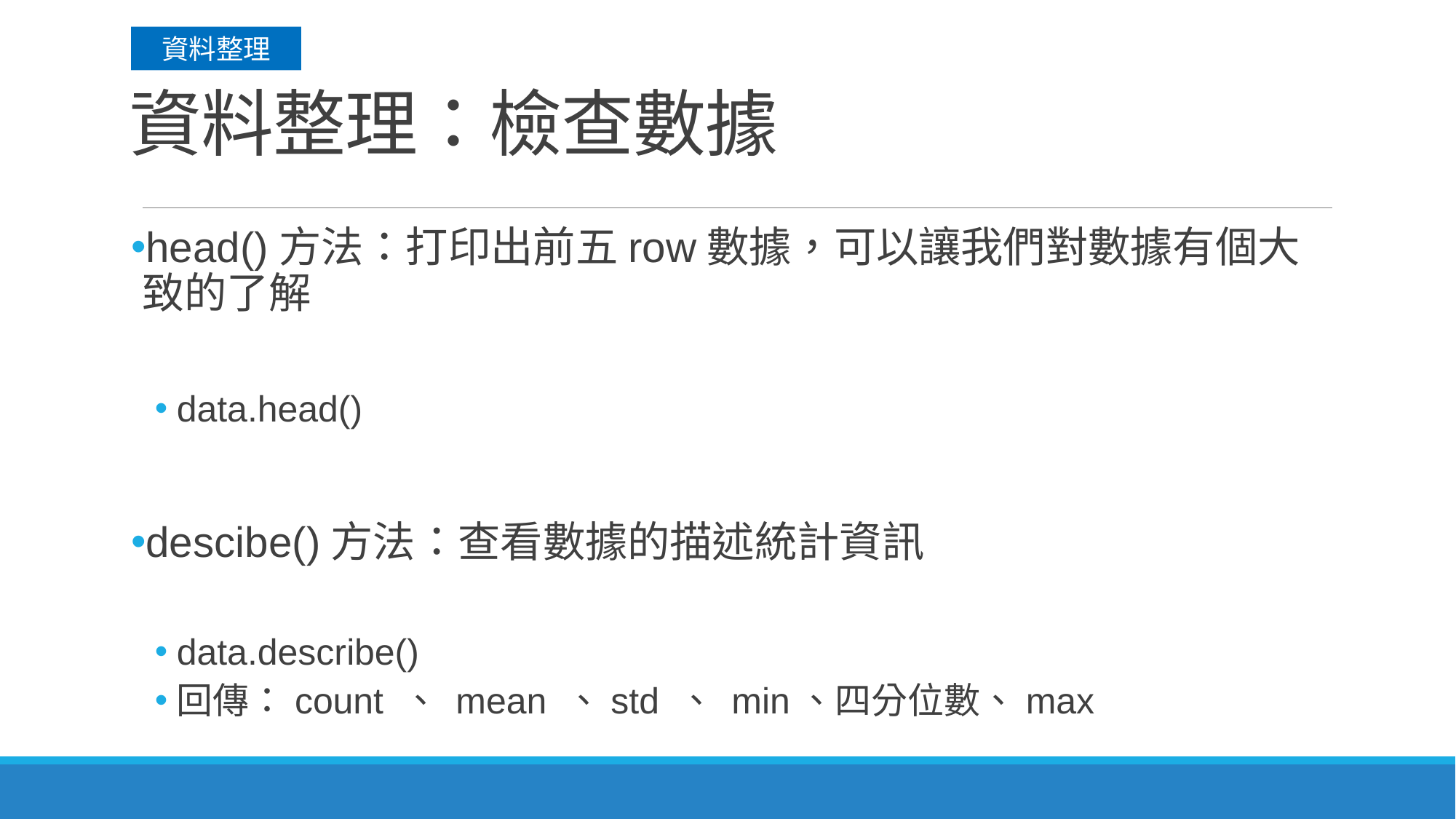

資料整理
# 資料整理：檢查數據
head()方法：打印出前五row數據，可以讓我們對數據有個大致的了解

data.head()

descibe()方法：查看數據的描述統計資訊

data.describe()
回傳：count 、 mean 、std 、 min、四分位數、max